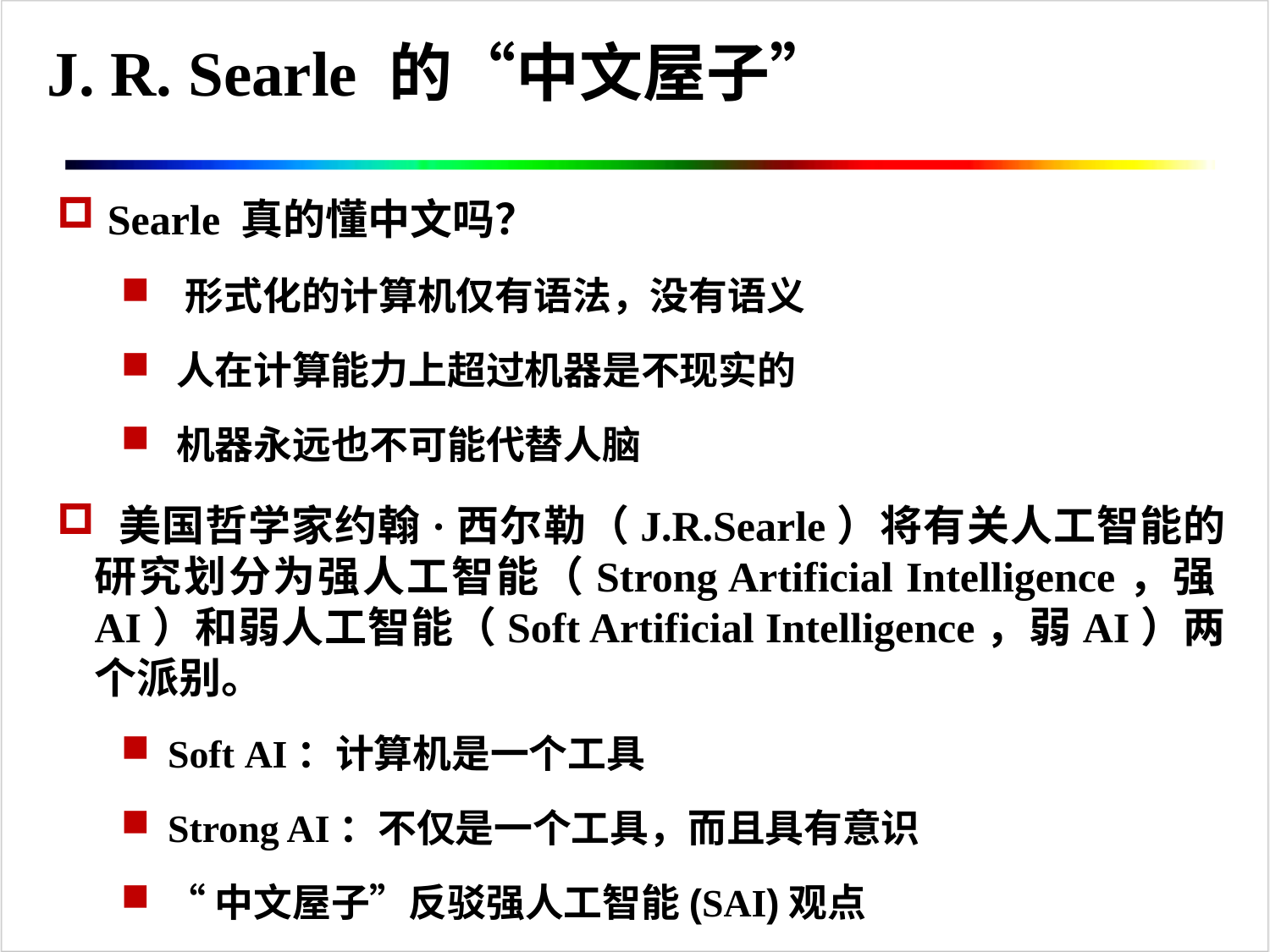

J. R. Searle 的“中文屋子”
 Searle 真的懂中文吗？
  形式化的计算机仅有语法，没有语义
 人在计算能力上超过机器是不现实的
 机器永远也不可能代替人脑
 美国哲学家约翰·西尔勒（J.R.Searle）将有关人工智能的研究划分为强人工智能（Strong Artificial Intelligence，强AI）和弱人工智能（Soft Artificial Intelligence，弱AI）两个派别。
 Soft AI：计算机是一个工具
 Strong AI：不仅是一个工具，而且具有意识
 “中文屋子”反驳强人工智能(SAI)观点